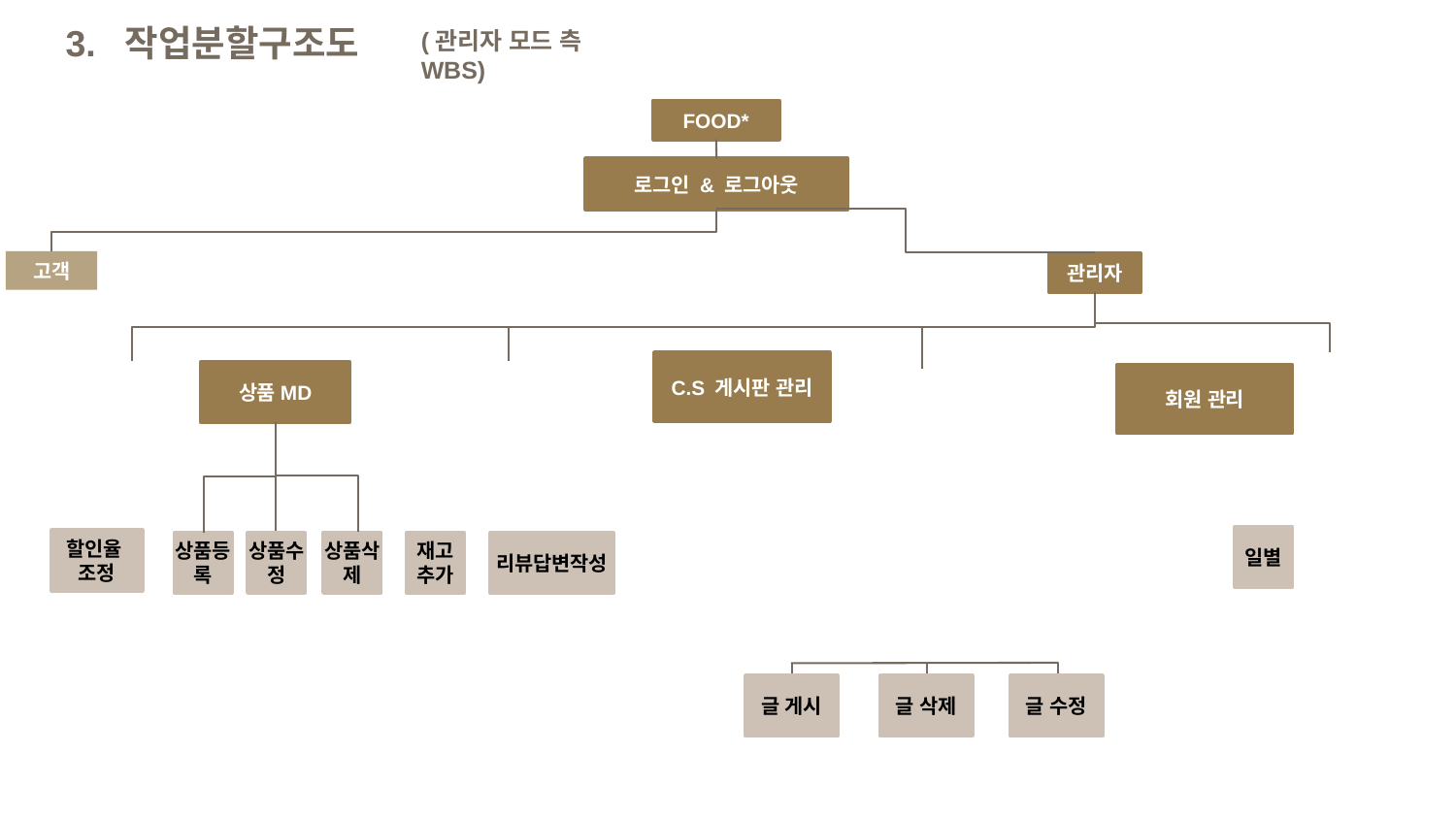

3.  작업분할구조도
(관리자 모드 측 WBS)
FOOD*
로그인 & 로그아웃
고객
관리자
C.S 게시판 관리
상품MD
회원 관리
일별
할인율
조정
상품수정
상품삭제
상품등록
재고 추가
리뷰답변작성
글 삭제
글 게시
글 수정
7